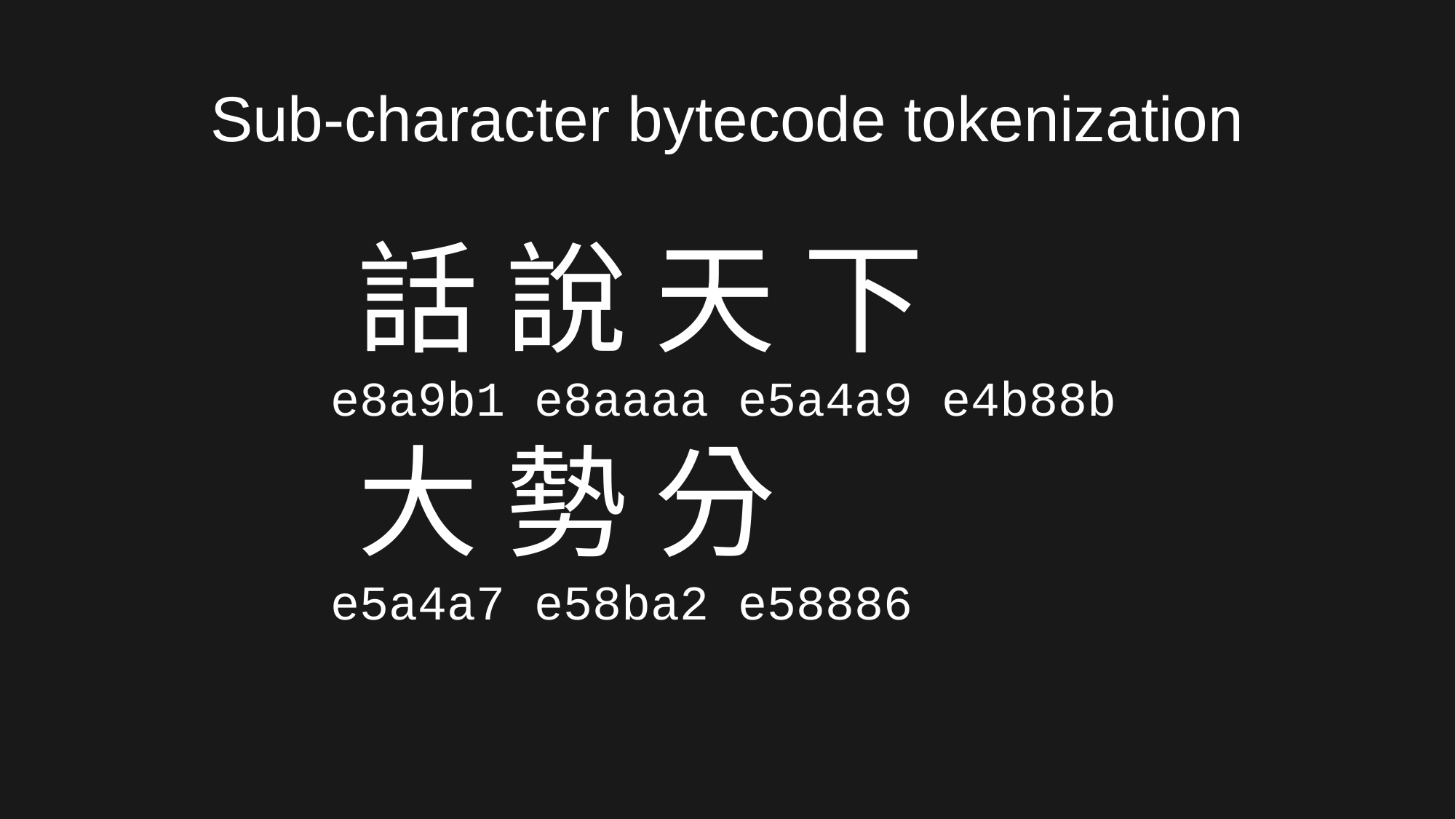

Sub-character bytecode tokenization
 話 說 天 下
 e8a9b1 e8aaaa e5a4a9 e4b88b
 大 勢 分
 e5a4a7 e58ba2 e58886